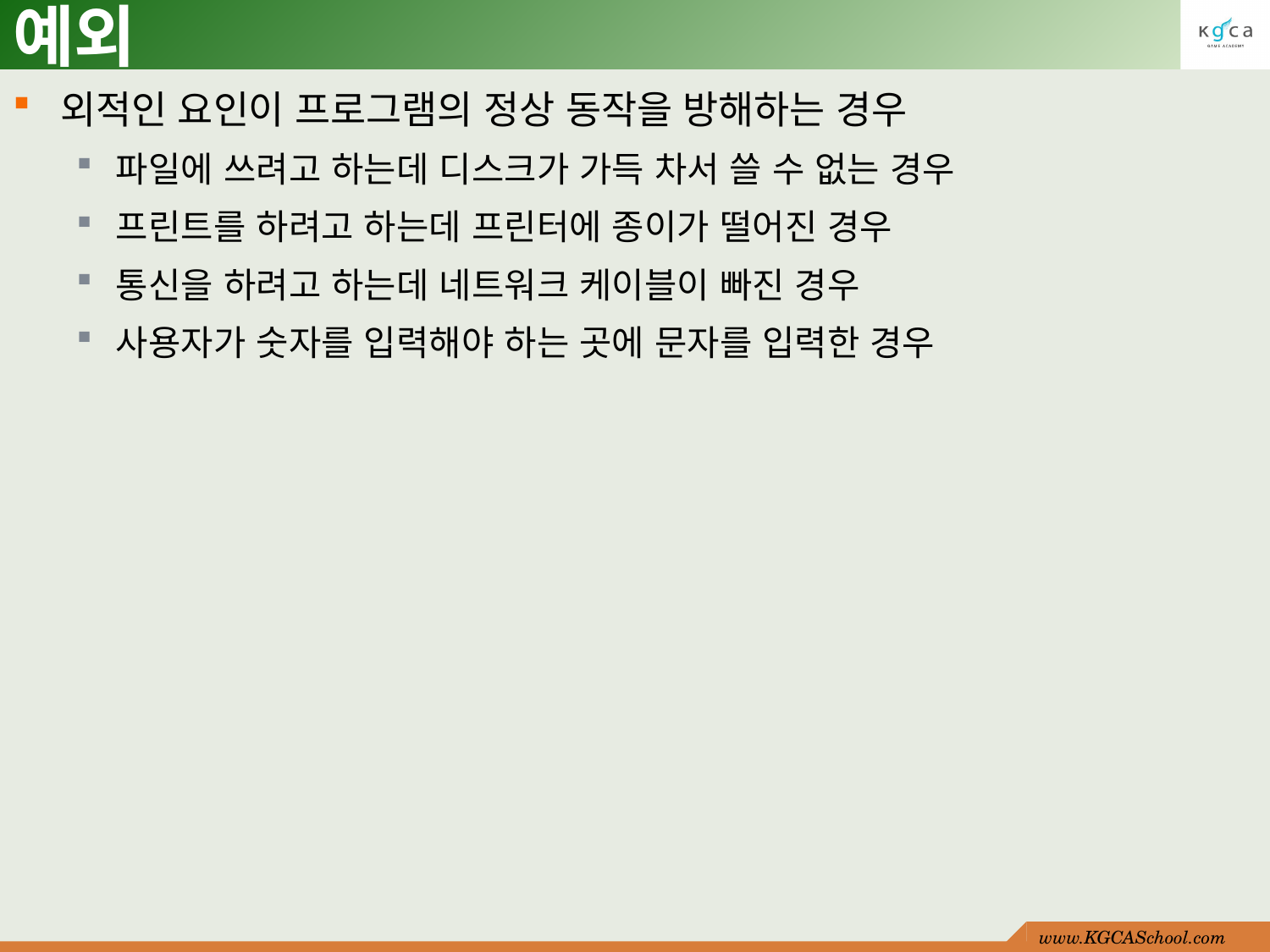

# 예외
외적인 요인이 프로그램의 정상 동작을 방해하는 경우
파일에 쓰려고 하는데 디스크가 가득 차서 쓸 수 없는 경우
프린트를 하려고 하는데 프린터에 종이가 떨어진 경우
통신을 하려고 하는데 네트워크 케이블이 빠진 경우
사용자가 숫자를 입력해야 하는 곳에 문자를 입력한 경우